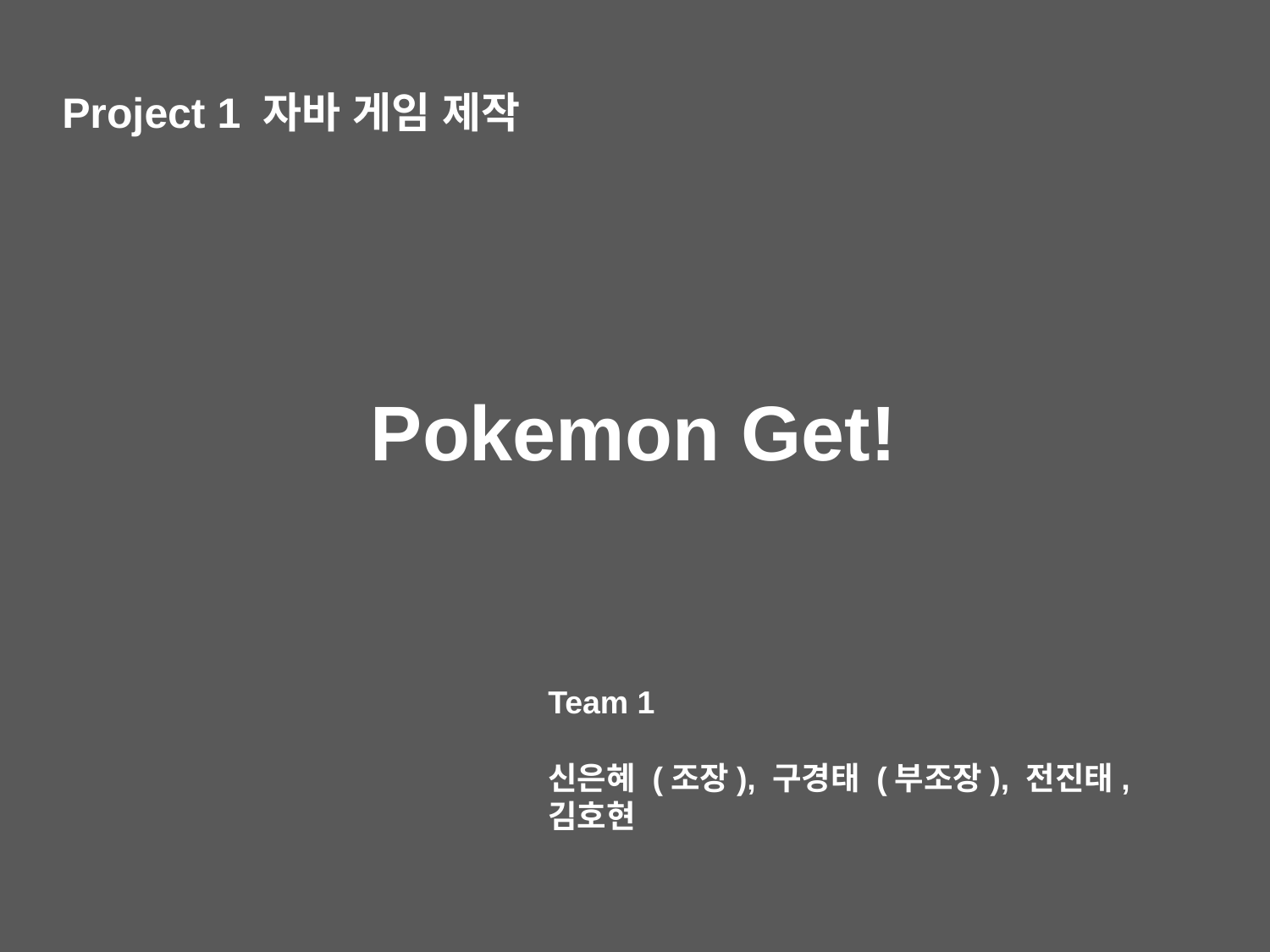

Project 1 자바 게임 제작
Pokemon Get!
Team 1

신은혜 (조장), 구경태 (부조장), 전진태, 김호현